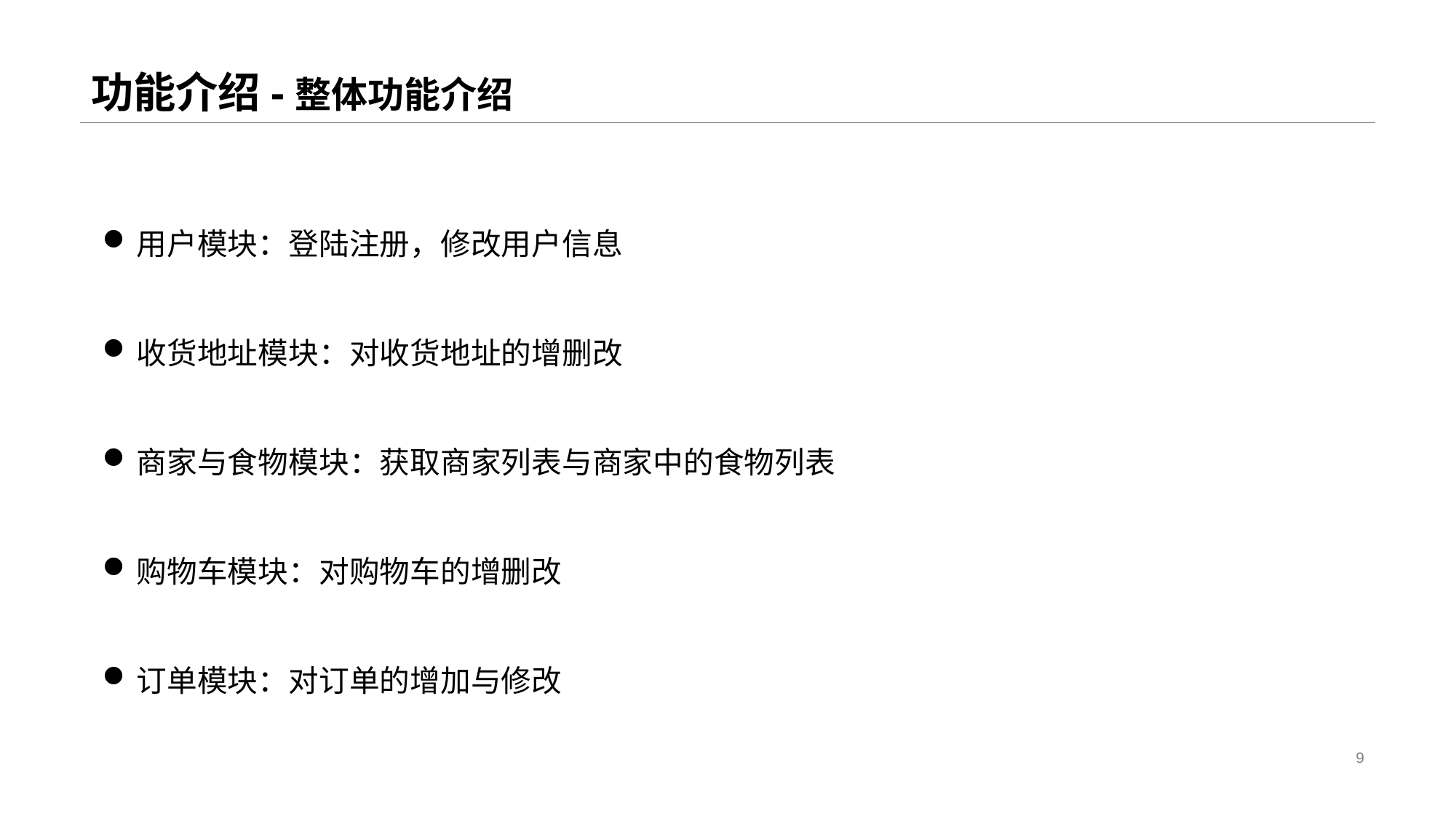

# 功能介绍-整体功能介绍
用户模块：登陆注册，修改用户信息
收货地址模块：对收货地址的增删改
商家与食物模块：获取商家列表与商家中的食物列表
购物车模块：对购物车的增删改
订单模块：对订单的增加与修改
9